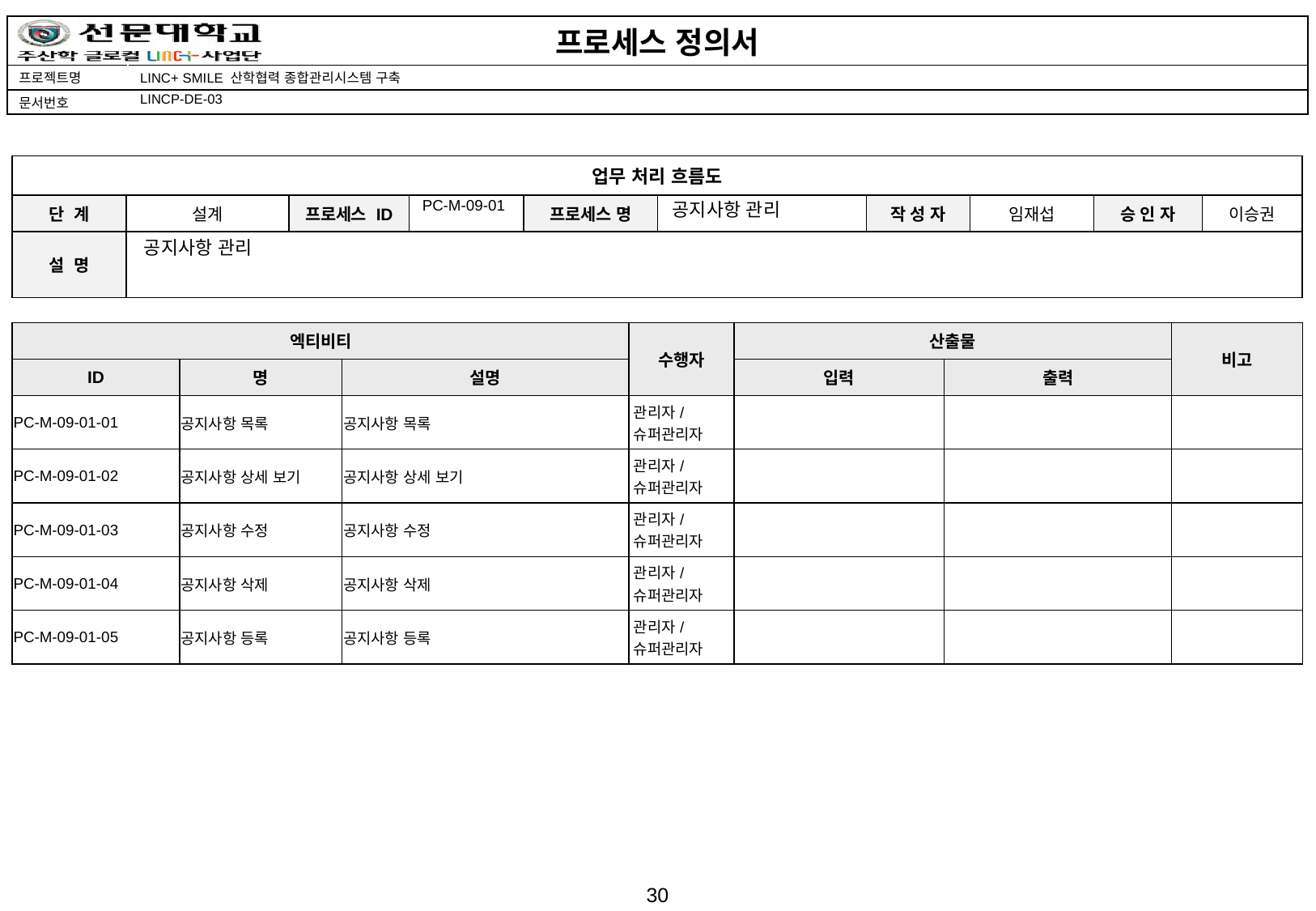

PC-M-09-01
공지사항 관리
공지사항 관리
| 엑티비티 |  |  | 수행자 | 산출물 |  | 비고 |
| --- | --- | --- | --- | --- | --- | --- |
| ID | 명 | 설명 |  | 입력 | 출력 |  |
| PC-M-09-01-01 | 공지사항 목록 | 공지사항 목록 | 관리자/슈퍼관리자 |  |  |  |
| PC-M-09-01-02 | 공지사항 상세 보기 | 공지사항 상세 보기 | 관리자/슈퍼관리자 |  |  |  |
| PC-M-09-01-03 | 공지사항 수정 | 공지사항 수정 | 관리자/슈퍼관리자 |  |  |  |
| PC-M-09-01-04 | 공지사항 삭제 | 공지사항 삭제 | 관리자/슈퍼관리자 |  |  |  |
| PC-M-09-01-05 | 공지사항 등록 | 공지사항 등록 | 관리자/슈퍼관리자 |  |  |  |